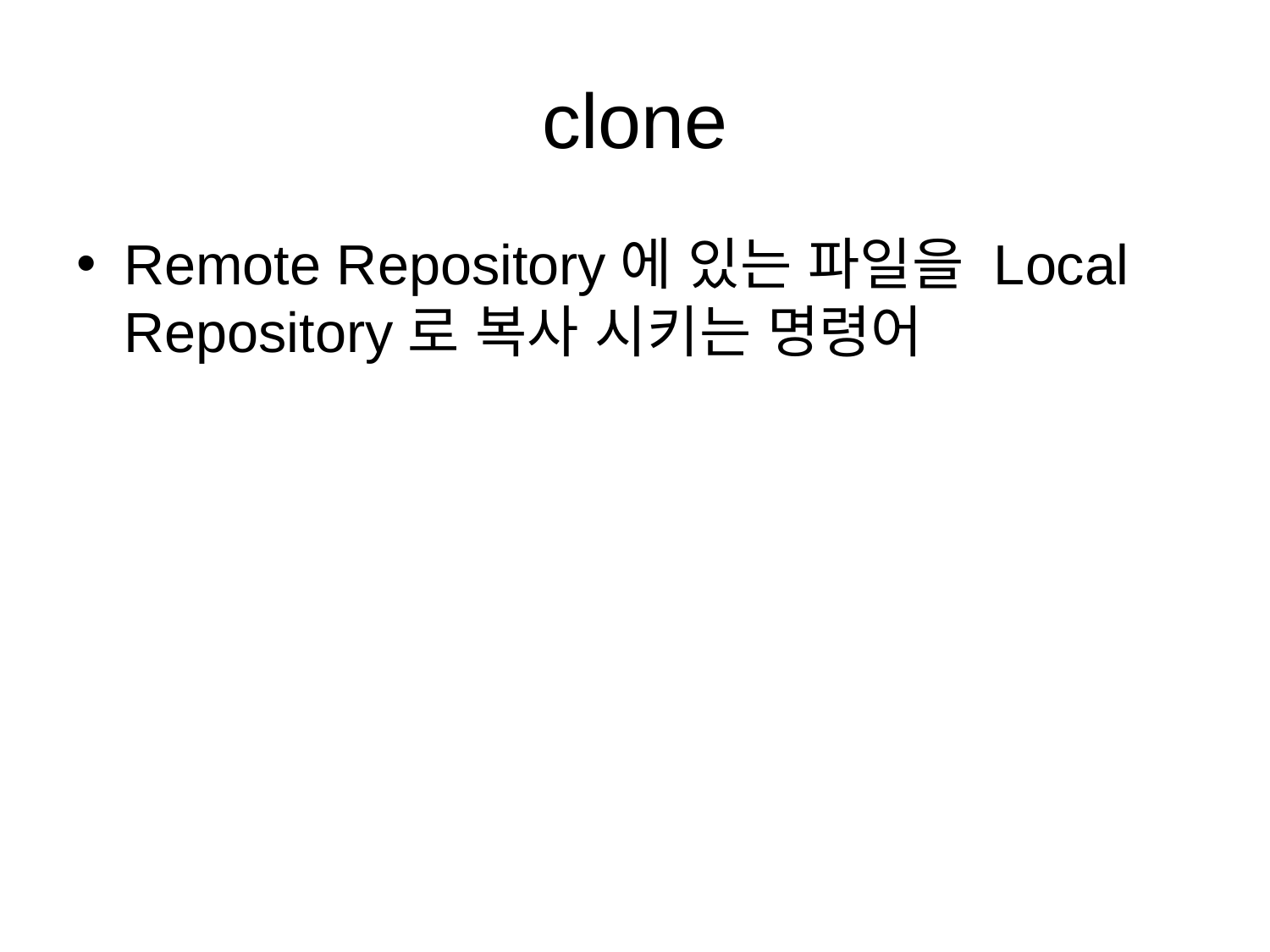

# clone
Remote Repository에 있는 파일을 Local Repository로 복사 시키는 명령어